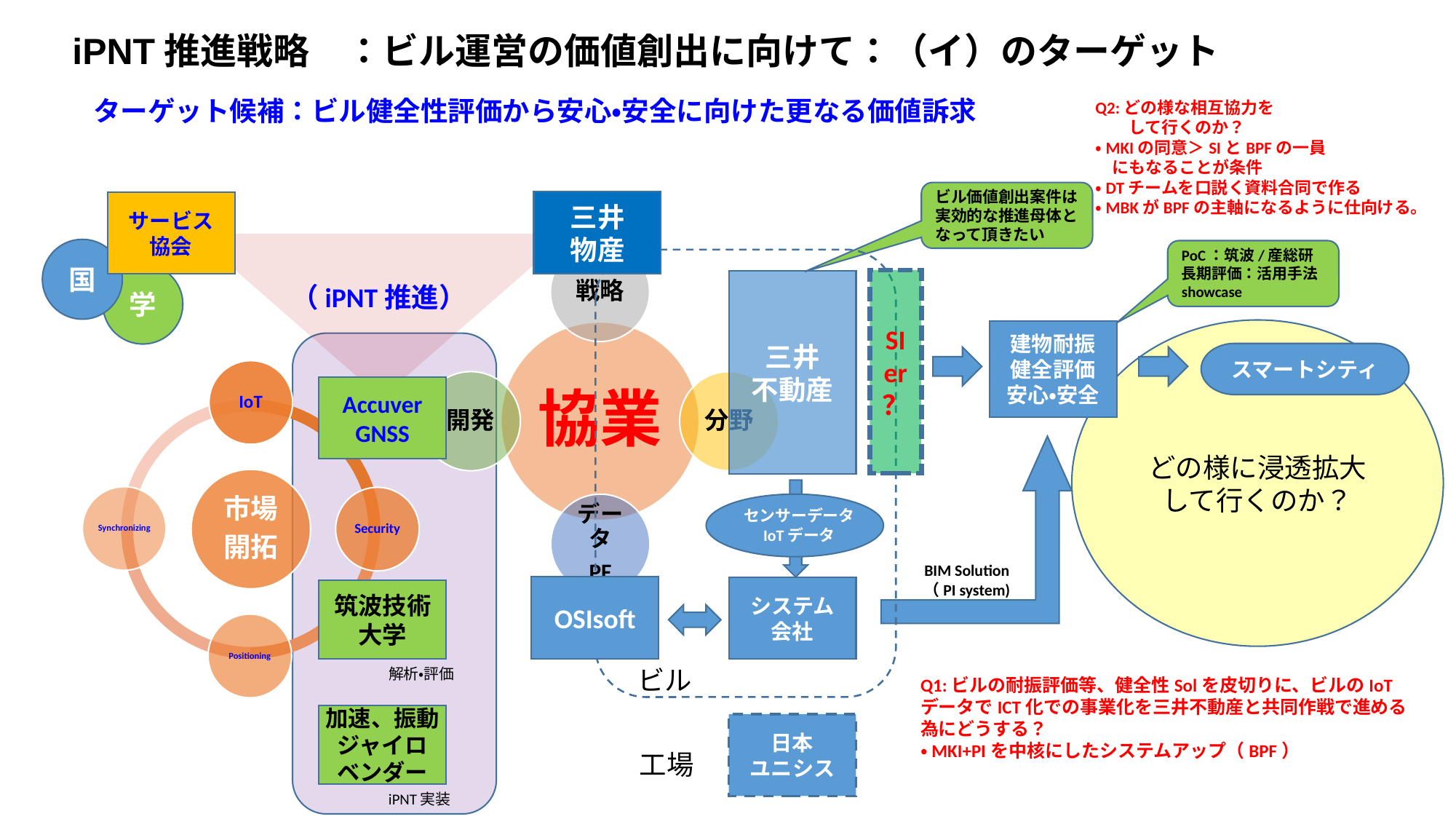

# iPNT推進戦略　：ビル運営の価値創出に向けて：（イ）のターゲット
ターゲット候補：ビル健全性評価から安心・安全に向けた更なる価値訴求
Q2:どの様な相互協力を
　　して行くのか？
・MKIの同意＞SIとBPFの一員
　にもなることが条件
・DTチームを口説く資料合同で作る
・MBKがBPFの主軸になるように仕向ける。
ビル価値創出案件は
実効的な推進母体と
なって頂きたい
三井
物産
サービス
協会

国
PoC：筑波/産総研
長期評価：活用手法
showcase
協業
戦略
分野
データ
PF
開発

学
SIer
？
三井
不動産
（iPNT推進）
どの様に浸透拡大
して行くのか？
建物耐振
健全評価
安心・安全

スマートシティ

市場
開拓
IoT
Security
Positioning
Synchronizing
Accuver
GNSS

センサーデータ
IoTデータ
BIM Solution
（PI system)
OSIsoft
システム
会社
筑波技術
大学

ビル
解析・評価
Q1:ビルの耐振評価等、健全性Solを皮切りに、ビルのIoTデータでICT化での事業化を三井不動産と共同作戦で進める為にどうする？
・MKI+PIを中核にしたシステムアップ（BPF）
加速、振動
ジャイロ
ベンダー
日本
ユニシス
工場
iPNT実装